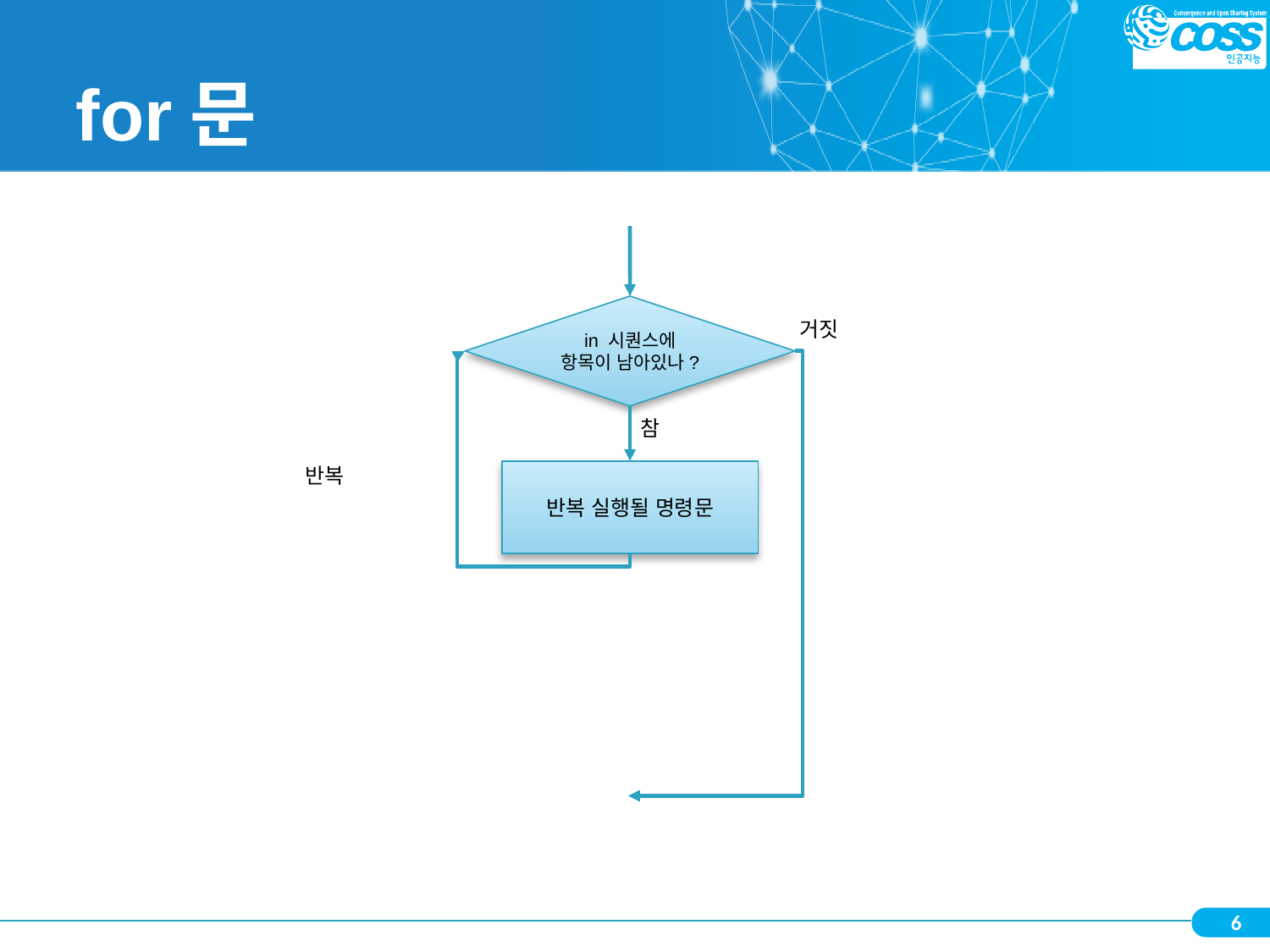

# for문
in 시퀀스에
항목이 남아있나?
거짓
참
반복
반복 실행될 명령문